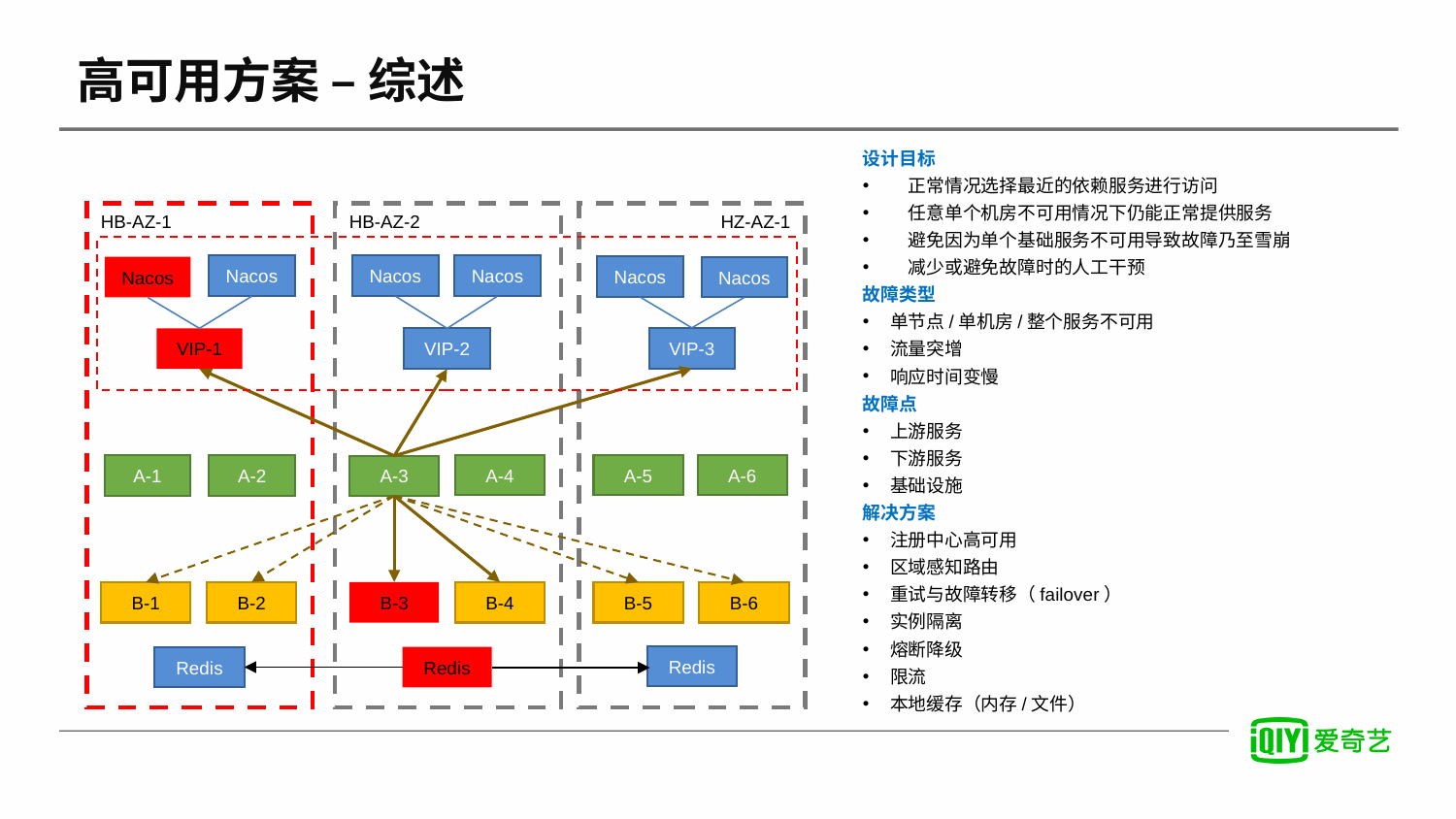

# 高可用方案 – 综述
设计目标
正常情况选择最近的依赖服务进行访问
任意单个机房不可用情况下仍能正常提供服务
避免因为单个基础服务不可用导致故障乃至雪崩
减少或避免故障时的人工干预
故障类型
单节点/单机房/整个服务不可用
流量突增
响应时间变慢
故障点
上游服务
下游服务
基础设施
解决方案
注册中心高可用
区域感知路由
重试与故障转移（failover）
实例隔离
熔断降级
限流
本地缓存（内存/文件）
HB-AZ-1
HB-AZ-2
HZ-AZ-1

Nacos
Nacos
Nacos
Nacos
Nacos
Nacos
VIP-3
VIP-1
VIP-2
A-1
A-2
A-4
A-5
A-6
A-3
B-1
B-2
B-3
B-4
B-5
B-6
Redis
Redis
Redis